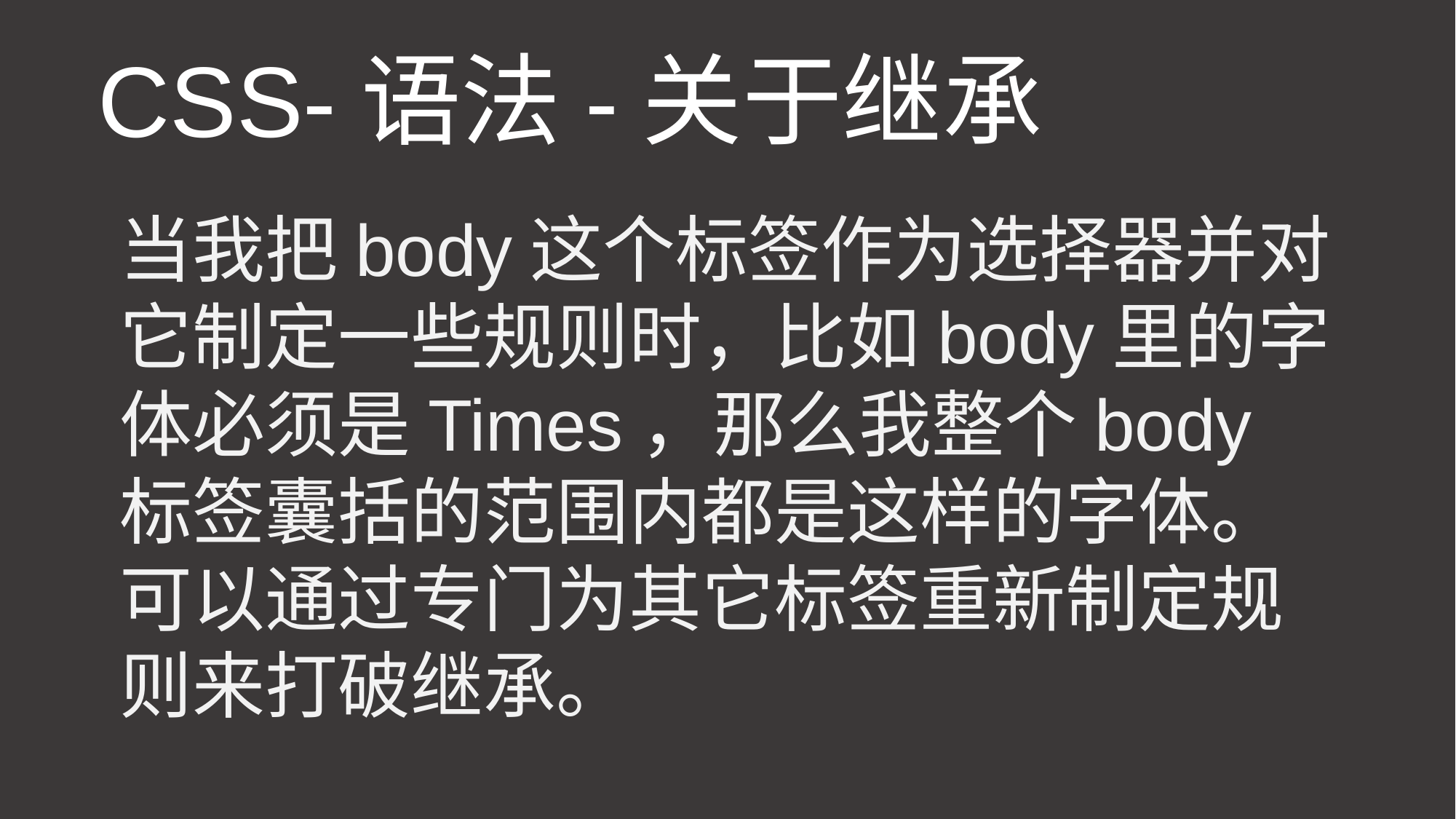

CSS-语法-关于继承
当我把body这个标签作为选择器并对它制定一些规则时，比如body里的字体必须是Times，那么我整个body标签囊括的范围内都是这样的字体。可以通过专门为其它标签重新制定规则来打破继承。